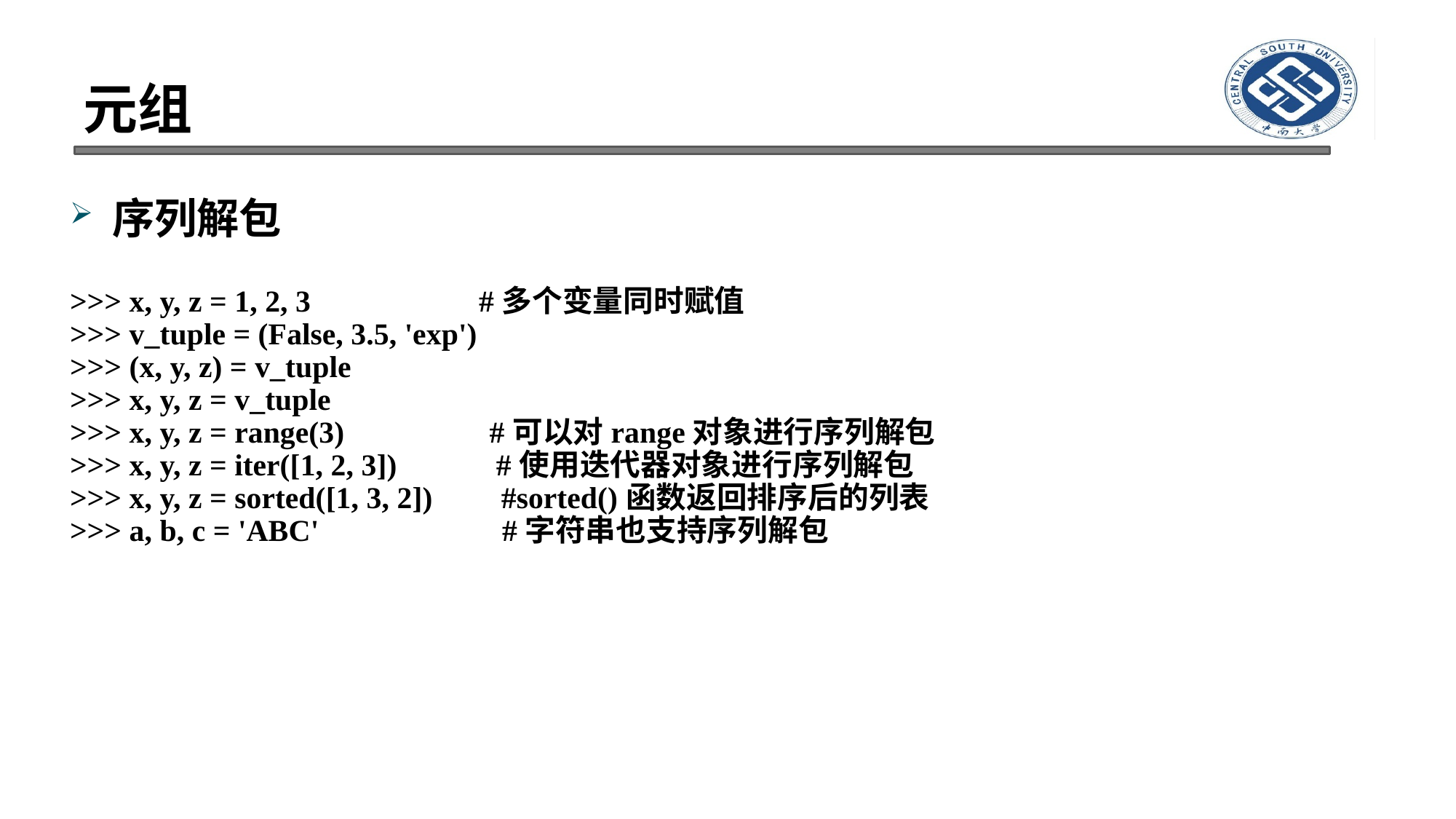

# 元组
序列解包

>>> x, y, z = 1, 2, 3                      #多个变量同时赋值
>>> v_tuple = (False, 3.5, 'exp')
>>> (x, y, z) = v_tuple
>>> x, y, z = v_tuple
>>> x, y, z = range(3)                   #可以对range对象进行序列解包
>>> x, y, z = iter([1, 2, 3])             #使用迭代器对象进行序列解包
>>> x, y, z = sorted([1, 3, 2])         #sorted()函数返回排序后的列表
>>> a, b, c = 'ABC'                        #字符串也支持序列解包